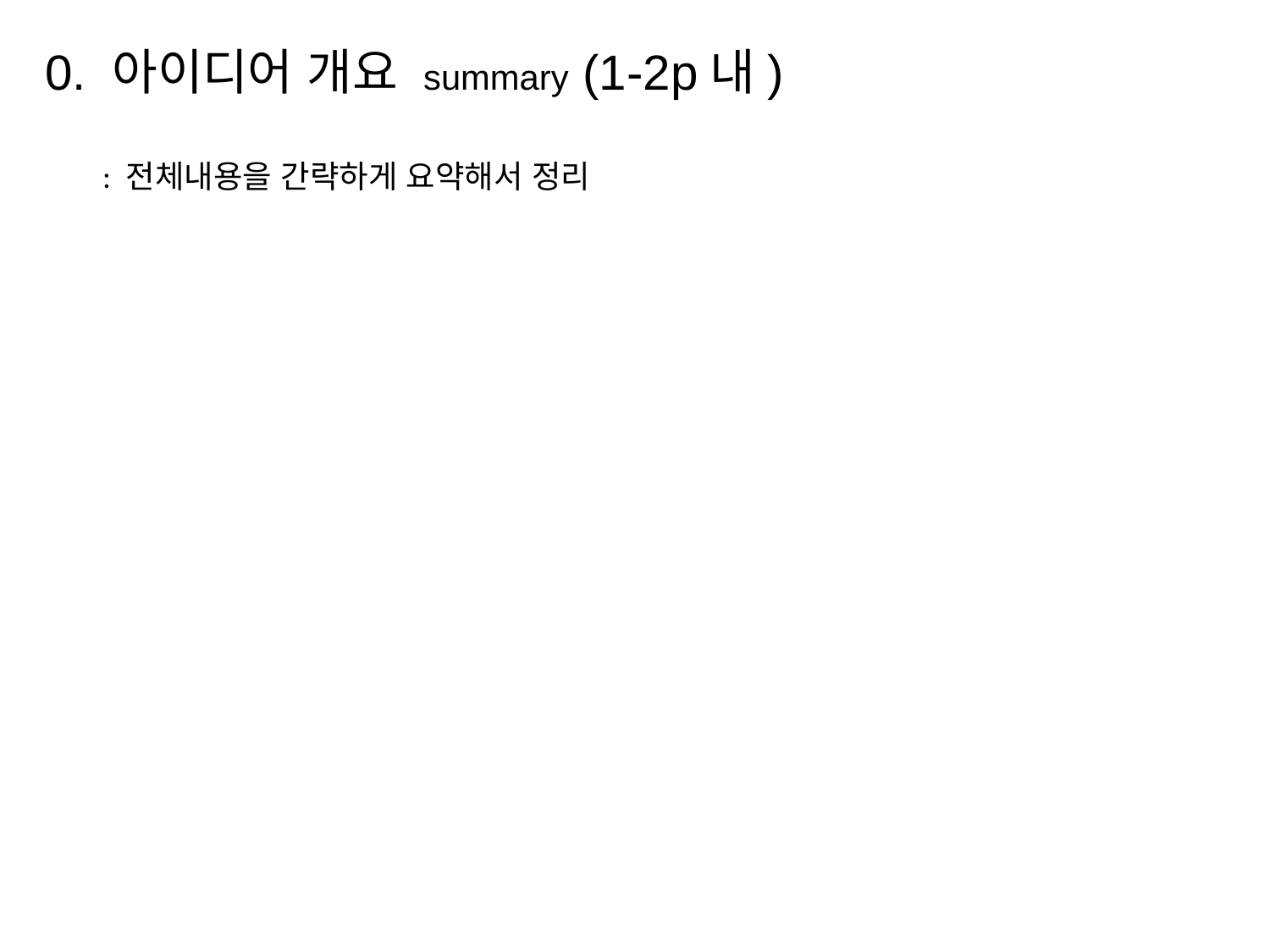

# 0. 아이디어 개요 summary (1-2p내)
: 전체내용을 간략하게 요약해서 정리